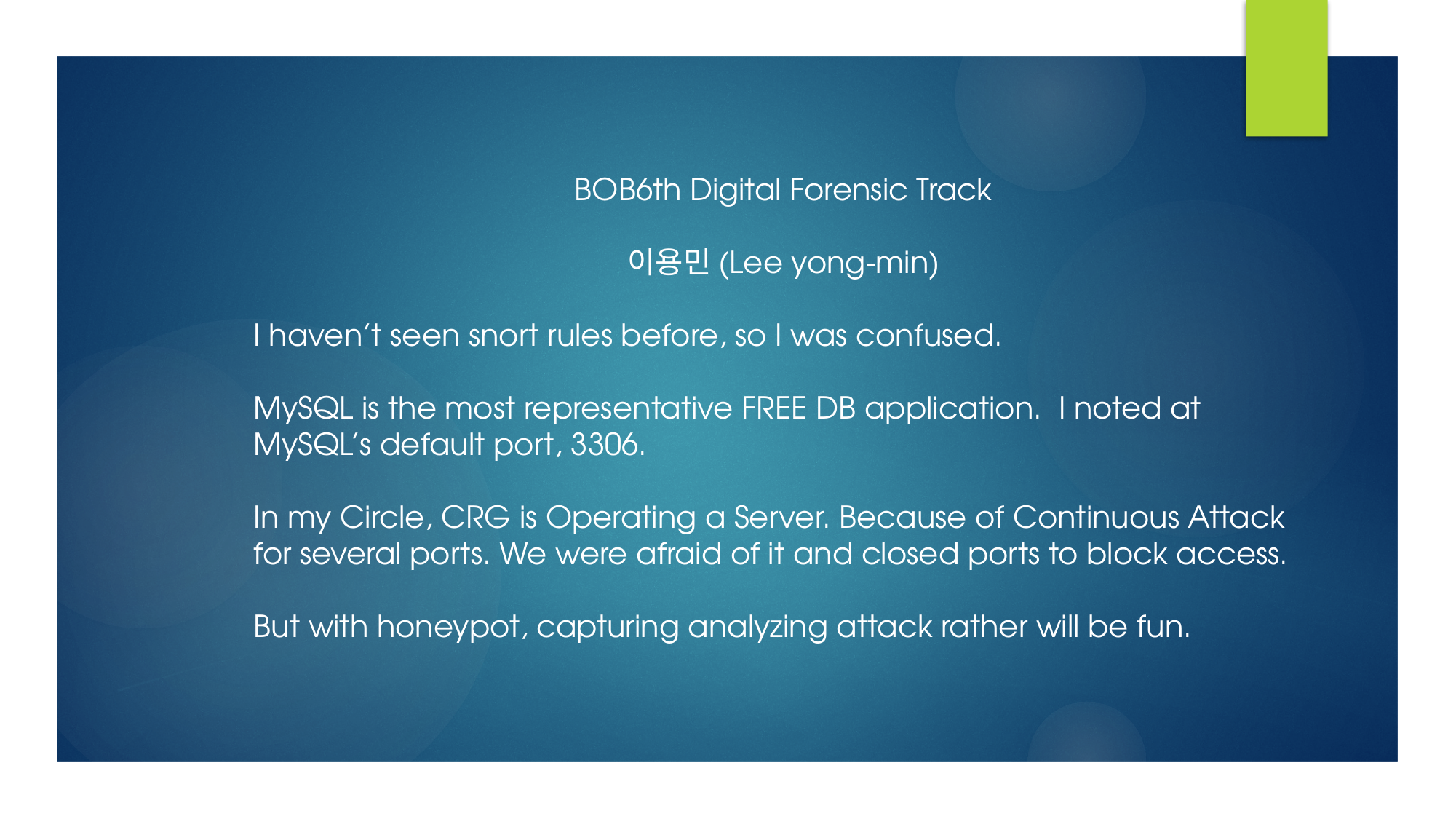

BOB6th Digital Forensic Track

이용민(Lee yong-min)

I haven’t seen snort rules before, so I was confused.

MySQL is the most representative FREE DB application.  I noted at MySQL’s default port, 3306.

In my Circle, CRG is Operating a Server. Because of Continuous Attack for several ports. We were afraid of it and closed ports to block access.

But with honeypot, capturing analyzing attack rather will be fun.